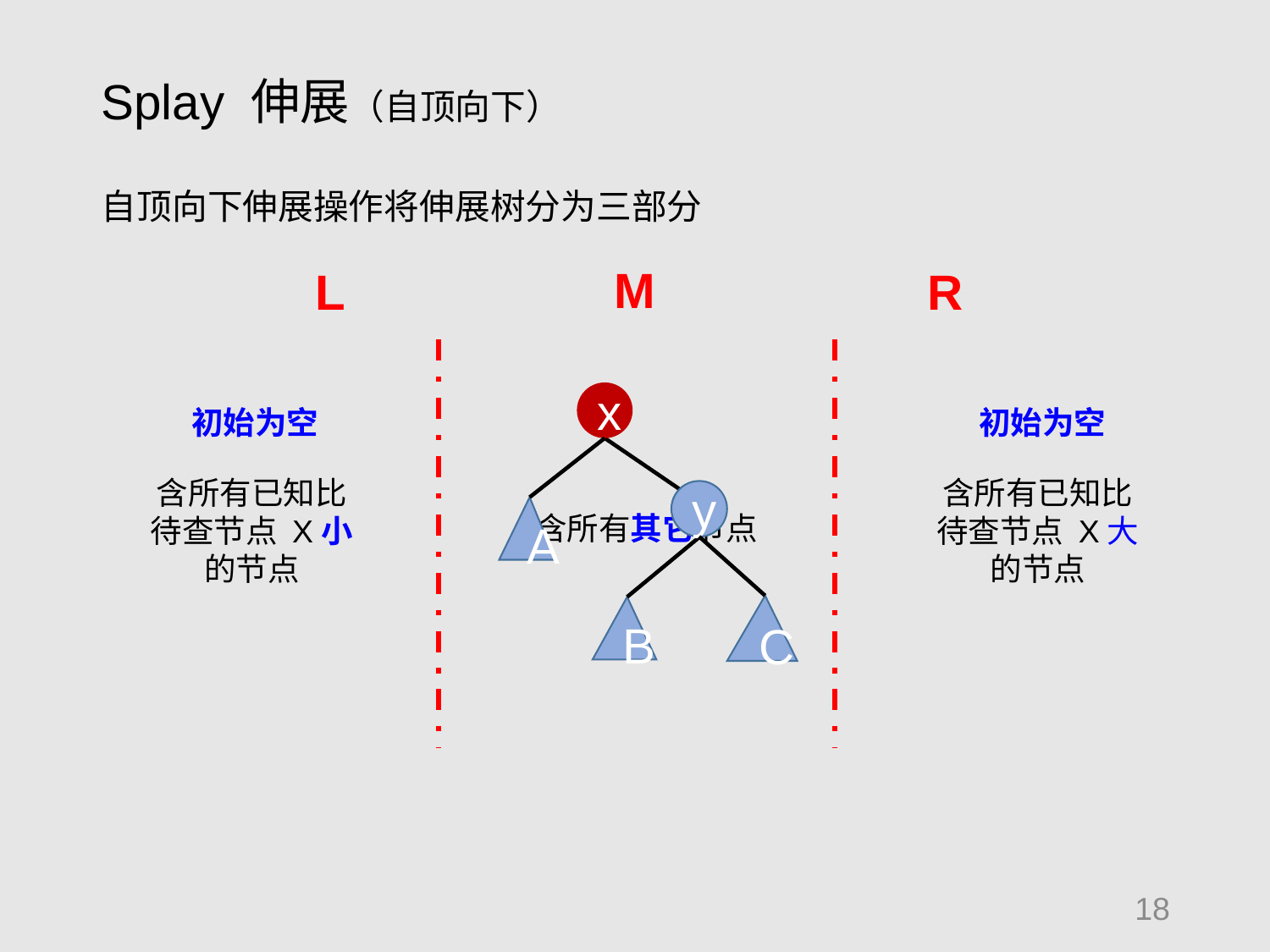

Splay 伸展（自顶向下）
自顶向下伸展操作将伸展树分为三部分
M
L
R
x
y
A
C
B
初始为空
初始为空
含所有已知比待查节点 X大的节点
含所有已知比待查节点 X小的节点
含所有其它节点
18